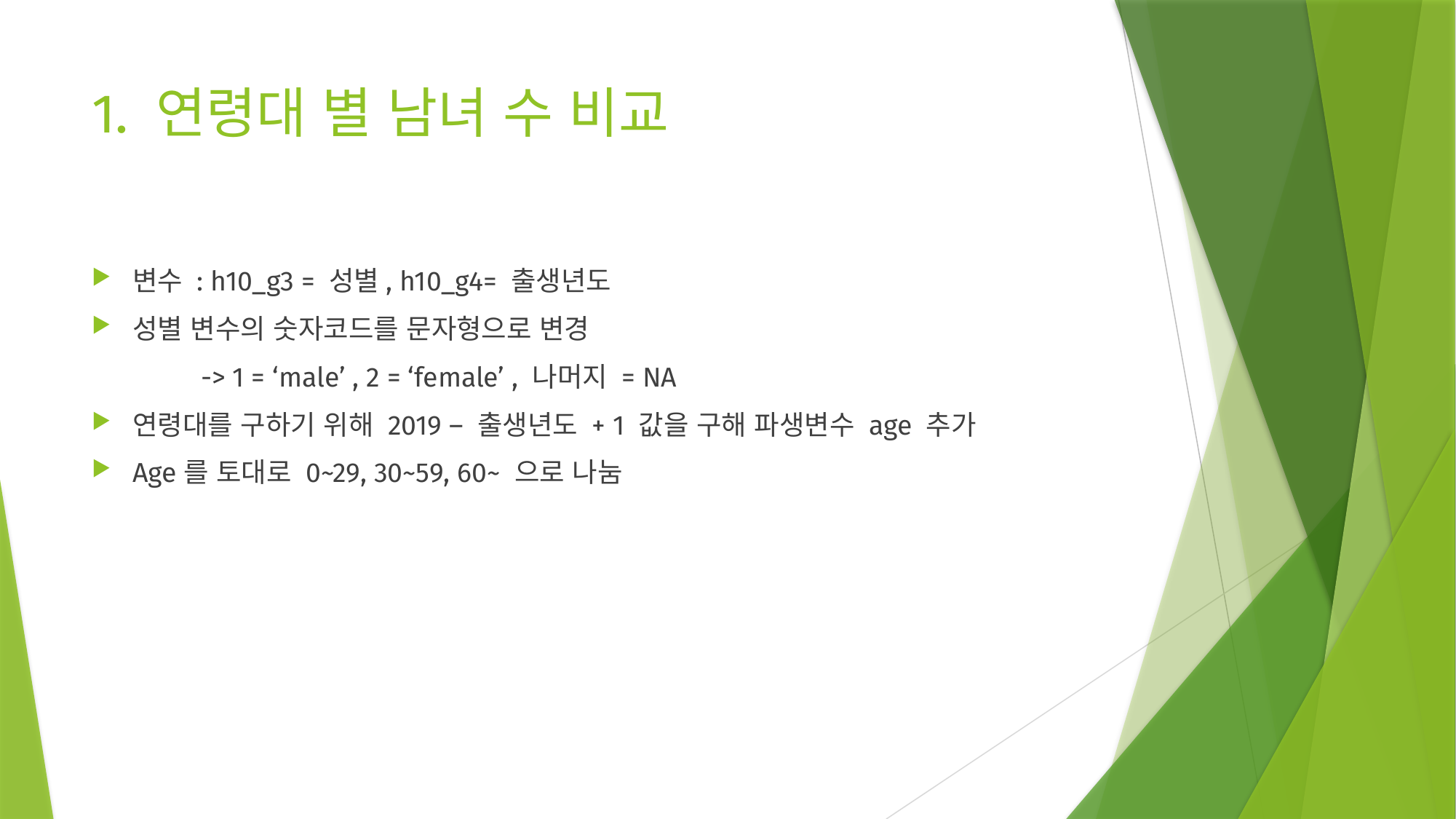

# 1. 연령대 별 남녀 수 비교
변수 : h10_g3 = 성별, h10_g4= 출생년도
성별 변수의 숫자코드를 문자형으로 변경
	-> 1 = ‘male’ , 2 = ‘female’ , 나머지 = NA
연령대를 구하기 위해 2019 – 출생년도 + 1 값을 구해 파생변수 age 추가
Age를 토대로 0~29, 30~59, 60~ 으로 나눔